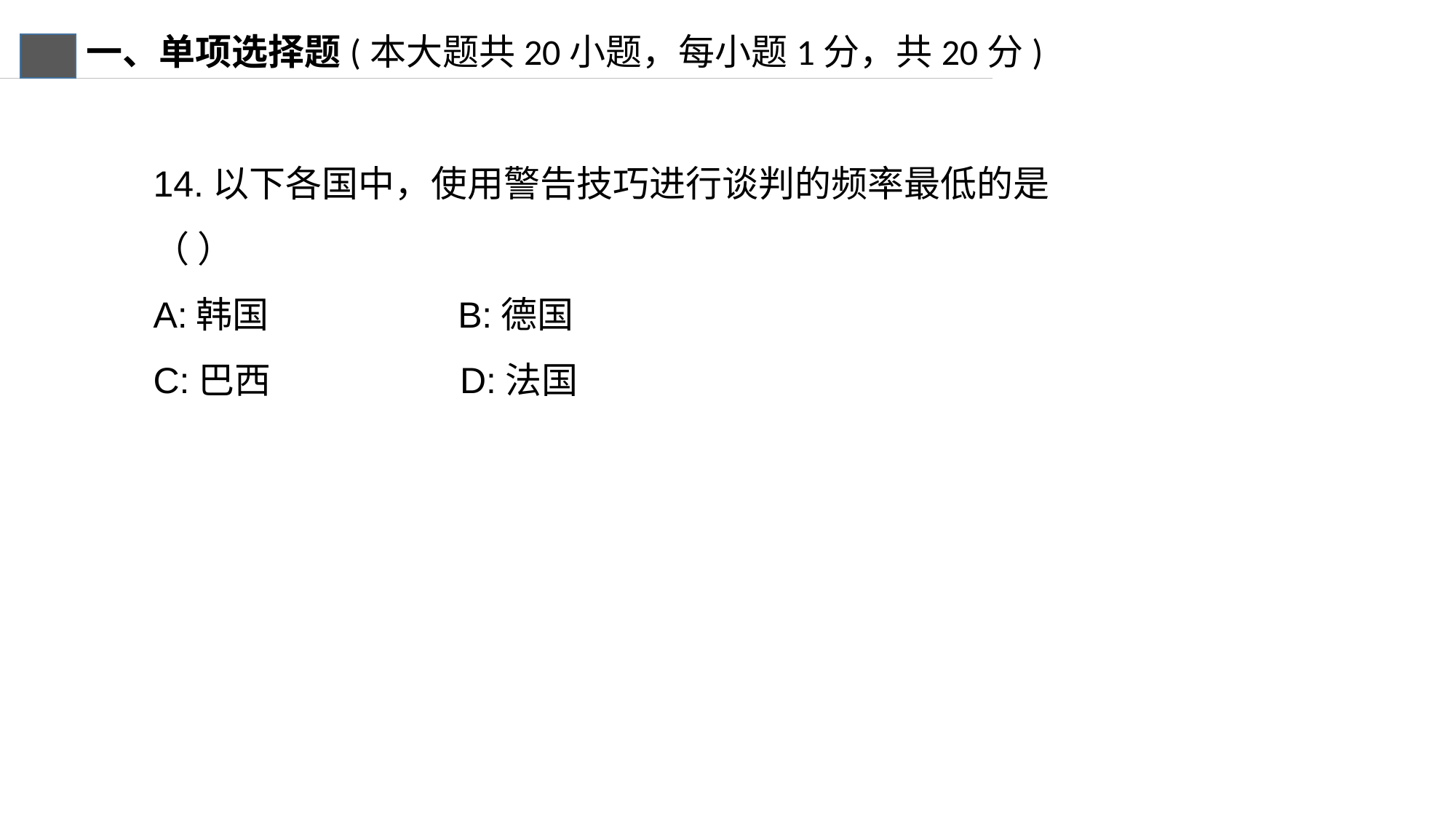

一、单项选择题(本大题共20小题，每小题1分，共20分)

14.以下各国中，使用警告技巧进行谈判的频率最低的是（ ）
A:韩国                      B:德国
C:巴西                      D:法国